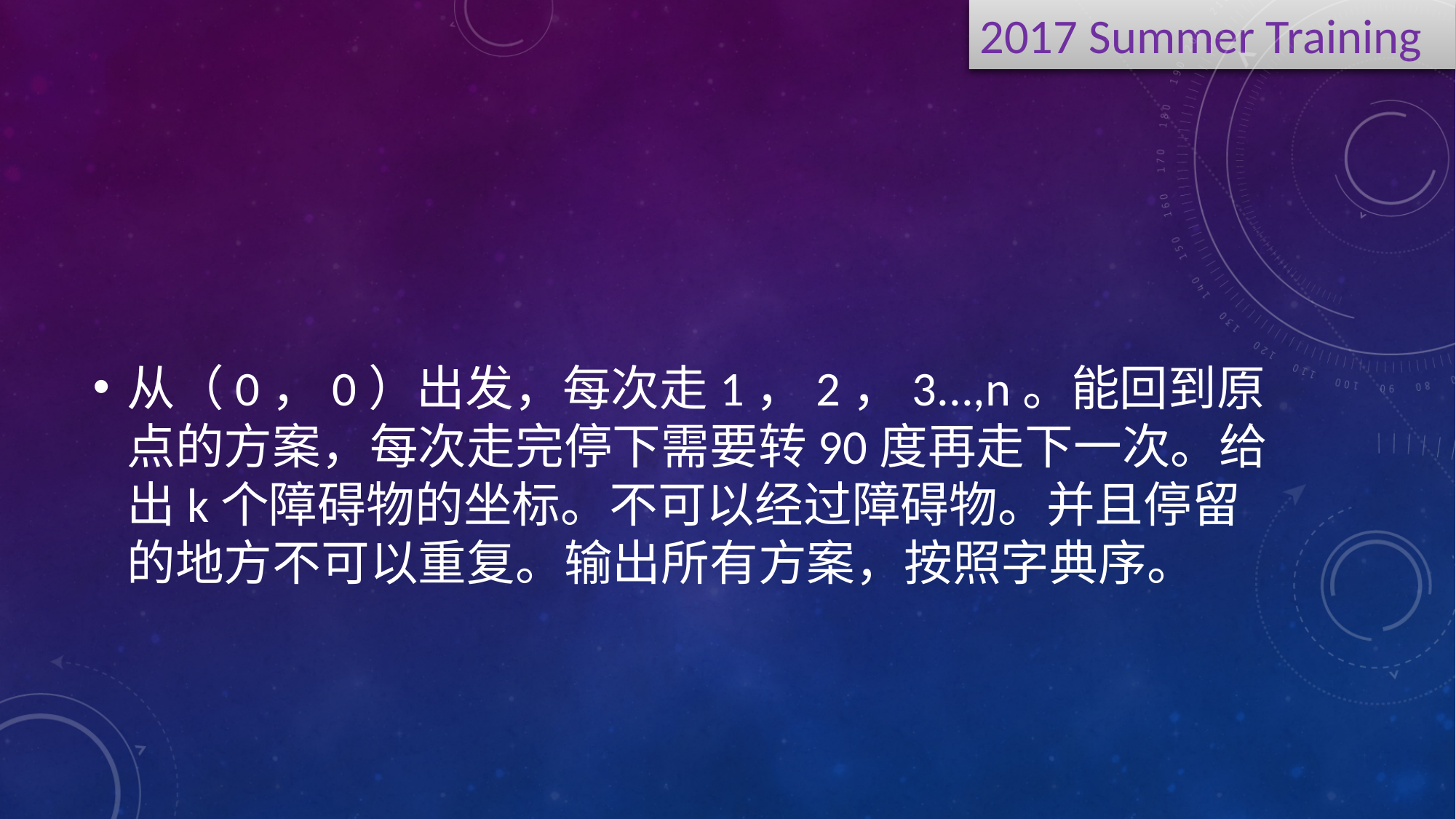

#
从（0，0）出发，每次走1，2，3...,n。能回到原点的方案，每次走完停下需要转90度再走下一次。给出k个障碍物的坐标。不可以经过障碍物。并且停留的地方不可以重复。输出所有方案，按照字典序。